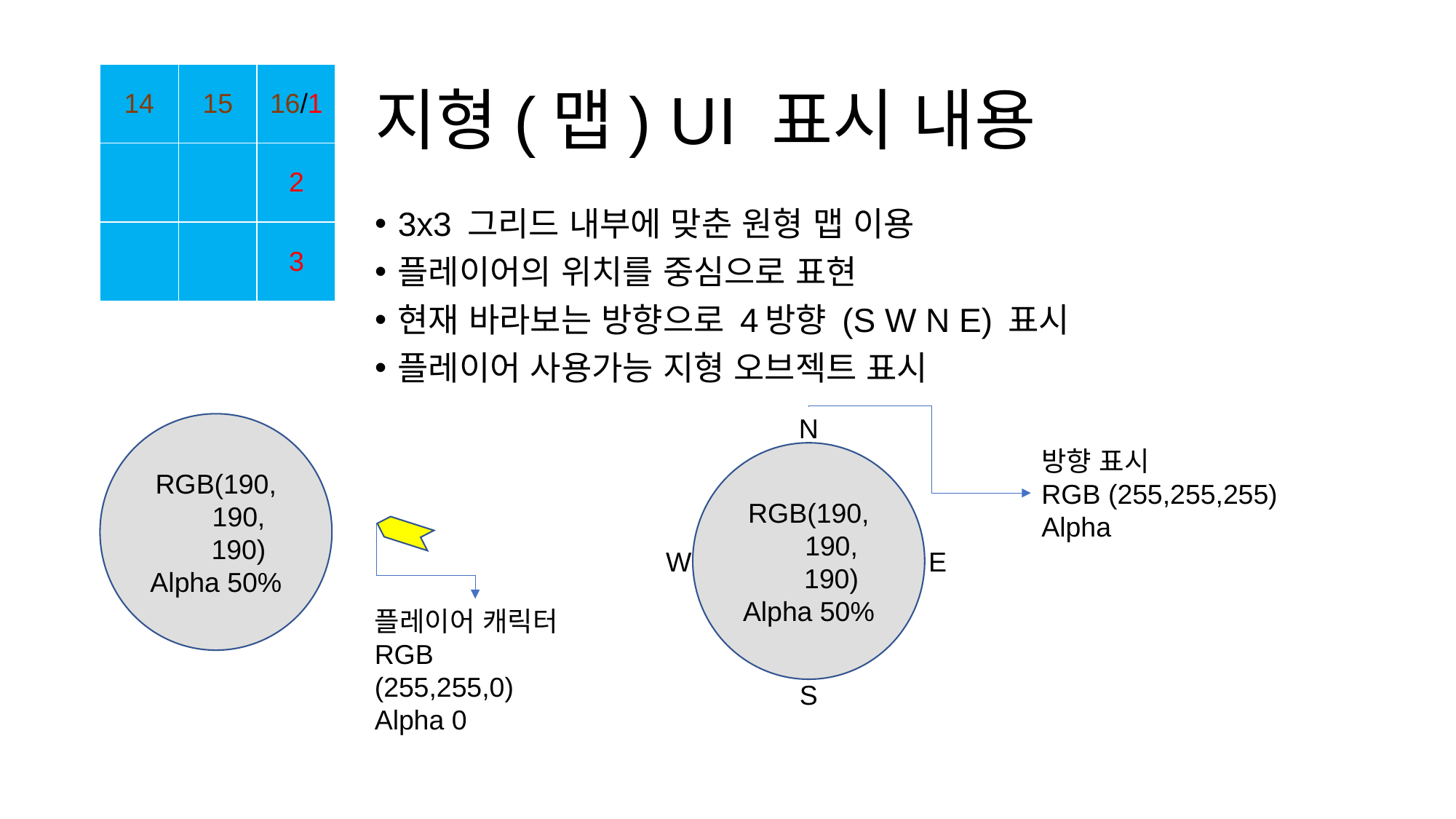

# 지형(맵) UI 표시 내용
| 14 | 15 | 16/1 |
| --- | --- | --- |
|  |  | 2 |
|  |  | 3 |
3x3 그리드 내부에 맞춘 원형 맵 이용
플레이어의 위치를 중심으로 표현
현재 바라보는 방향으로 4방향 (S W N E) 표시
플레이어 사용가능 지형 오브젝트 표시
N
W
E
S
RGB(190,
      190,
      190)
Alpha 50%
방향 표시
RGB (255,255,255)
Alpha
RGB(190,
      190,
      190)
Alpha 50%

플레이어 캐릭터
RGB (255,255,0)
Alpha 0